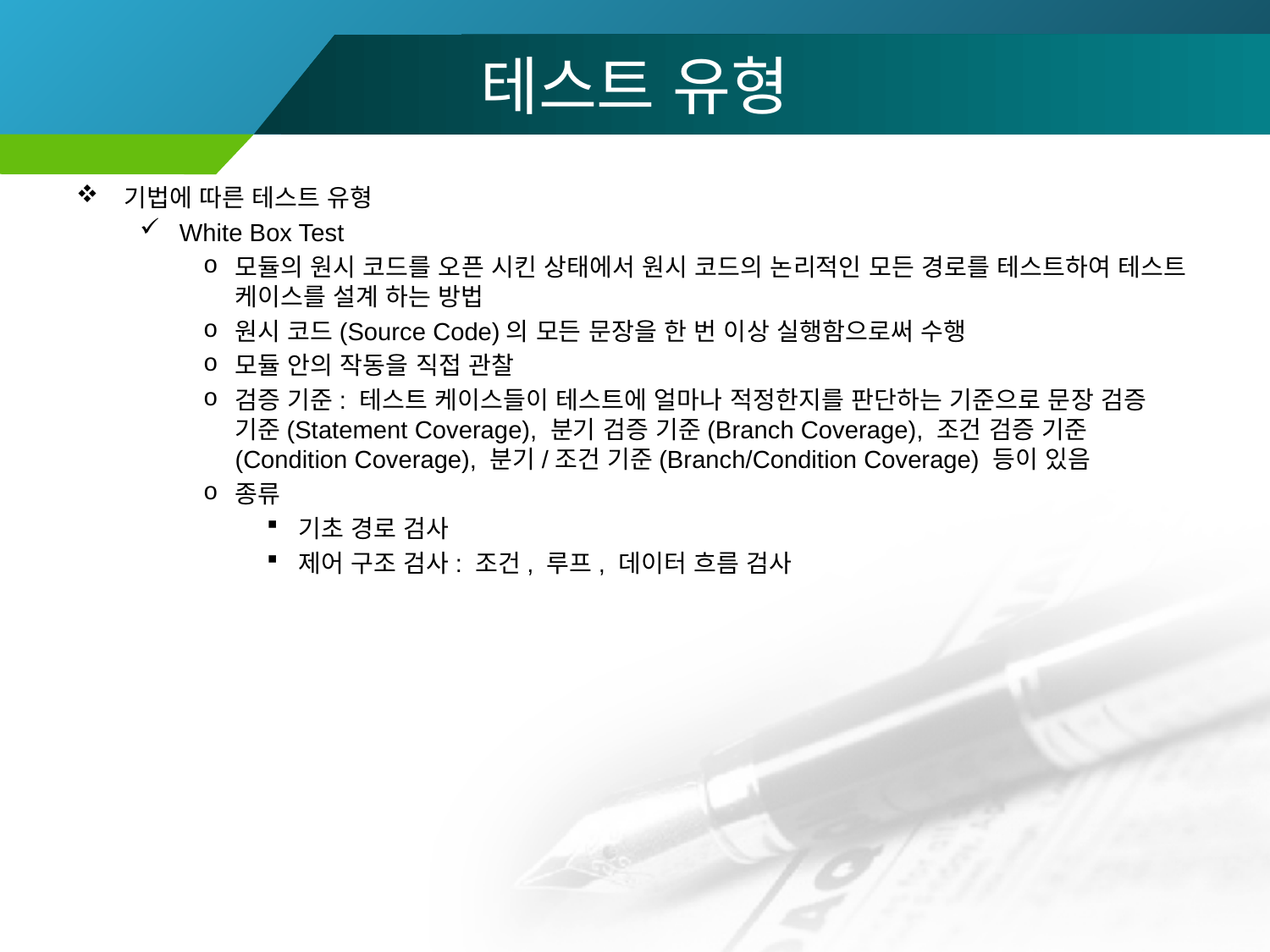

# 테스트 유형
기법에 따른 테스트 유형
White Box Test
모듈의 원시 코드를 오픈 시킨 상태에서 원시 코드의 논리적인 모든 경로를 테스트하여 테스트 케이스를 설계 하는 방법
원시 코드(Source Code)의 모든 문장을 한 번 이상 실행함으로써 수행
모듈 안의 작동을 직접 관찰
검증 기준: 테스트 케이스들이 테스트에 얼마나 적정한지를 판단하는 기준으로 문장 검증 기준(Statement Coverage), 분기 검증 기준(Branch Coverage), 조건 검증 기준(Condition Coverage), 분기/조건 기준(Branch/Condition Coverage) 등이 있음
종류
기초 경로 검사
제어 구조 검사: 조건, 루프, 데이터 흐름 검사